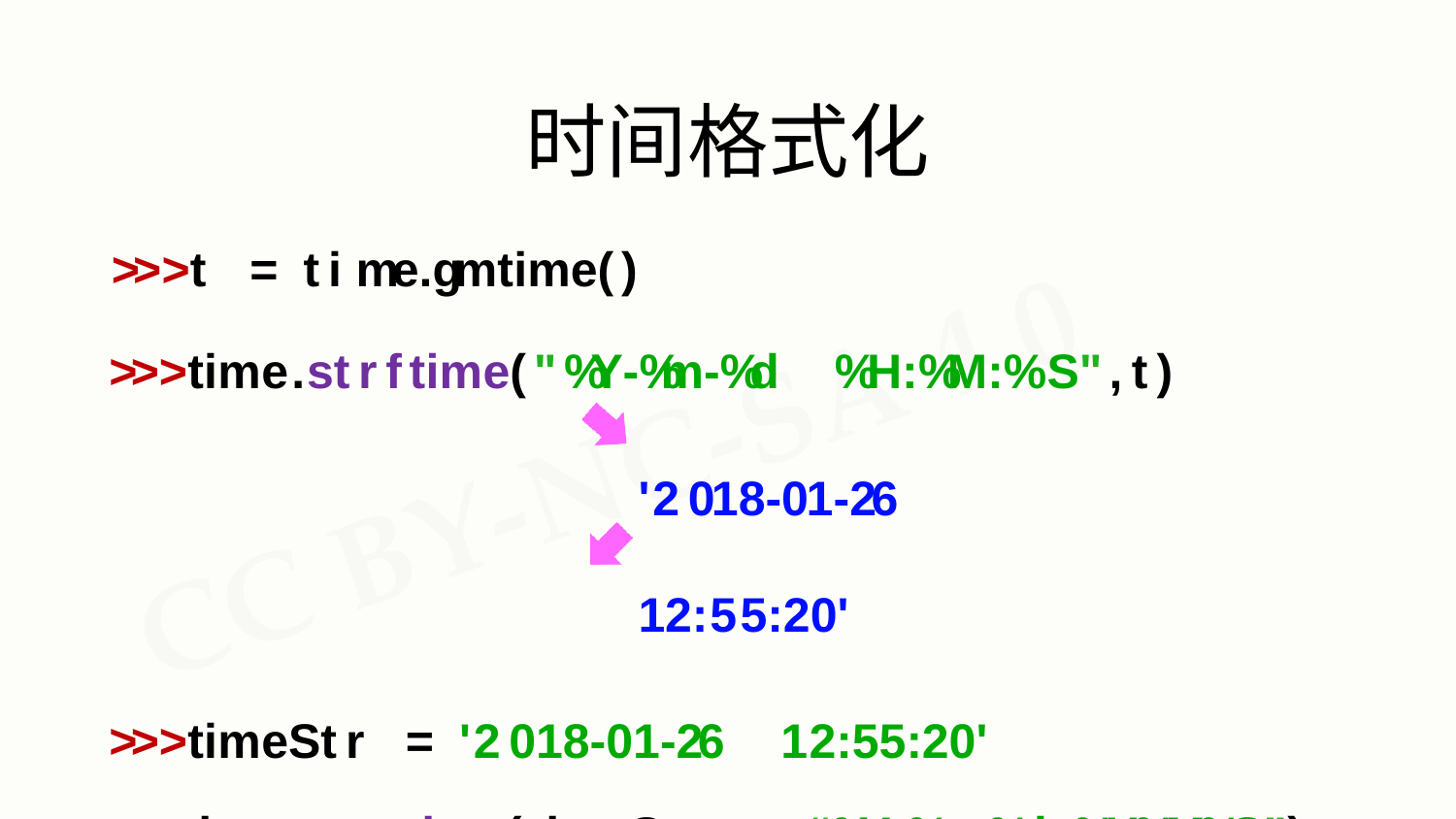

# 时间格式化
>>>t	=	time.gmtime()
>>>time.strftime("%Y-%m-%d	%H:%M:%S",t)

'2018-01-26	12:55:20'

>>>timeStr	=	'2018-01-26	12:55:20'
>>>time.strptime(timeStr,	“%Y-%m-%d	%H:%M:%S”)